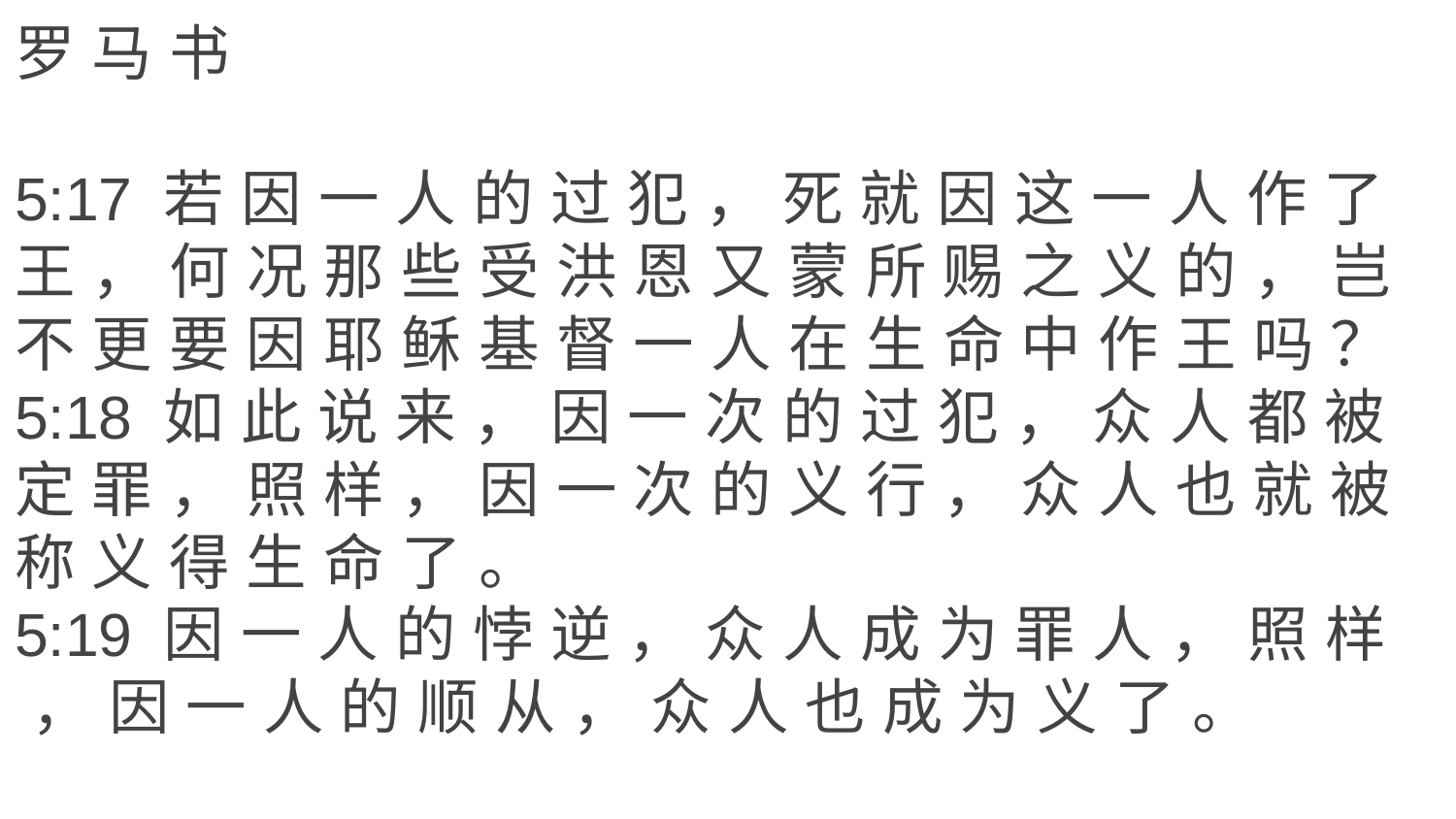

罗 马 书

5:17 若 因 一 人 的 过 犯 ， 死 就 因 这 一 人 作 了 王 ， 何 况 那 些 受 洪 恩 又 蒙 所 赐 之 义 的 ， 岂 不 更 要 因 耶 稣 基 督 一 人 在 生 命 中 作 王 吗 ？
5:18 如 此 说 来 ， 因 一 次 的 过 犯 ， 众 人 都 被 定 罪 ， 照 样 ， 因 一 次 的 义 行 ， 众 人 也 就 被 称 义 得 生 命 了 。
5:19 因 一 人 的 悖 逆 ， 众 人 成 为 罪 人 ， 照 样 ， 因 一 人 的 顺 从 ， 众 人 也 成 为 义 了 。